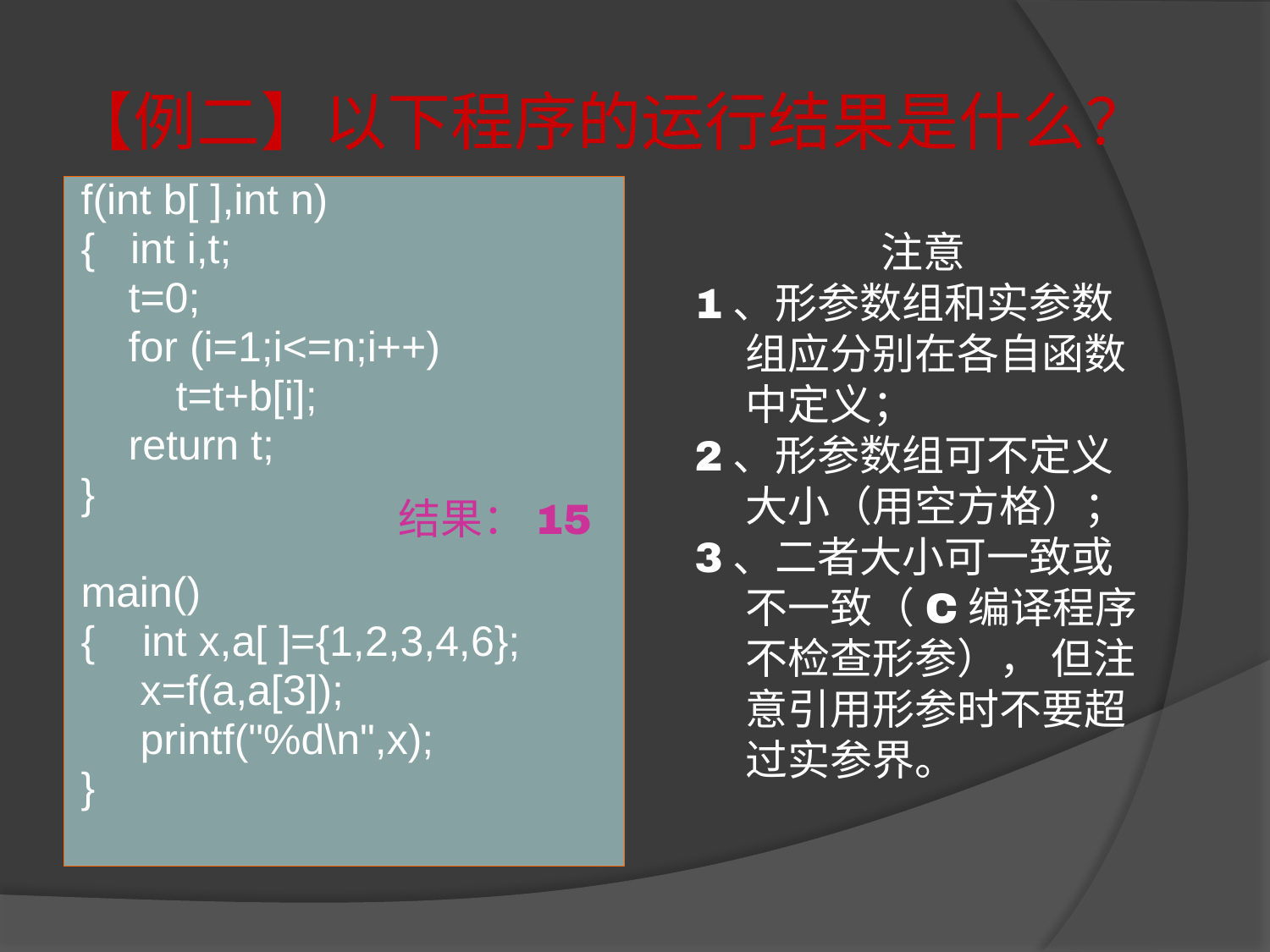

# 【例二】以下程序的运行结果是什么？
f(int b[ ],int n)
{   int i,t;
    t=0;
    for (i=1;i<=n;i++)
        t=t+b[i];
    return t;
}

main()
{    int x,a[ ]={1,2,3,4,6};
     x=f(a,a[3]);
     printf("%d\n",x);
}
注意
1、形参数组和实参数组应分别在各自函数中定义；
2、形参数组可不定义大小（用空方格）；
3、二者大小可一致或不一致（C编译程序不检查形参）， 但注意引用形参时不要超过实参界。
结果：15